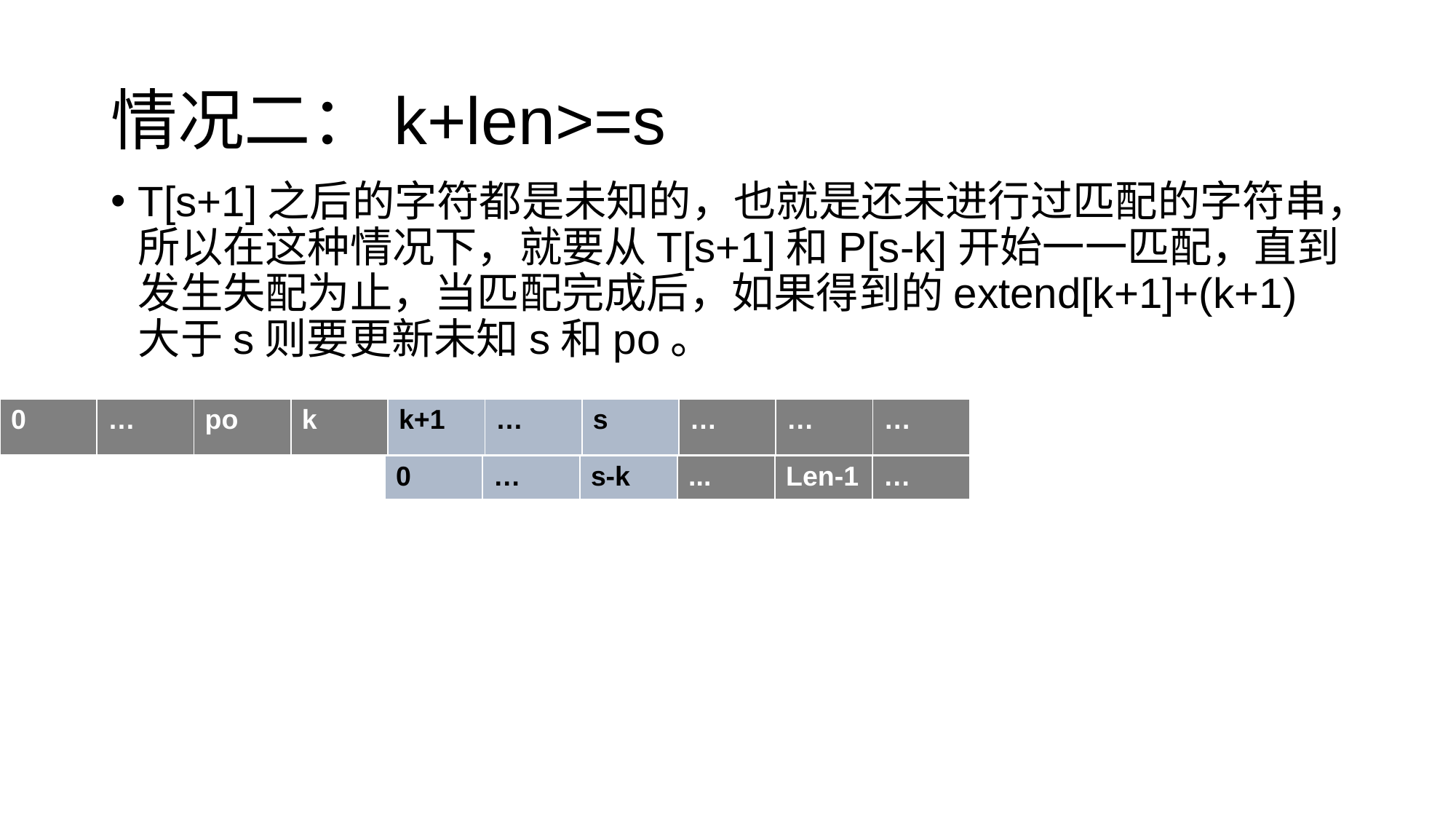

# 情况二：k+len>=s
T[s+1]之后的字符都是未知的，也就是还未进行过匹配的字符串，所以在这种情况下，就要从T[s+1]和P[s-k]开始一一匹配，直到发生失配为止，当匹配完成后，如果得到的extend[k+1]+(k+1)大于s则要更新未知s和po。

| 0 | … | po | k | k+1 | … | s | … | … | … |
| --- | --- | --- | --- | --- | --- | --- | --- | --- | --- |
| 0 | … | s-k | ... | Len-1 | … |
| --- | --- | --- | --- | --- | --- |